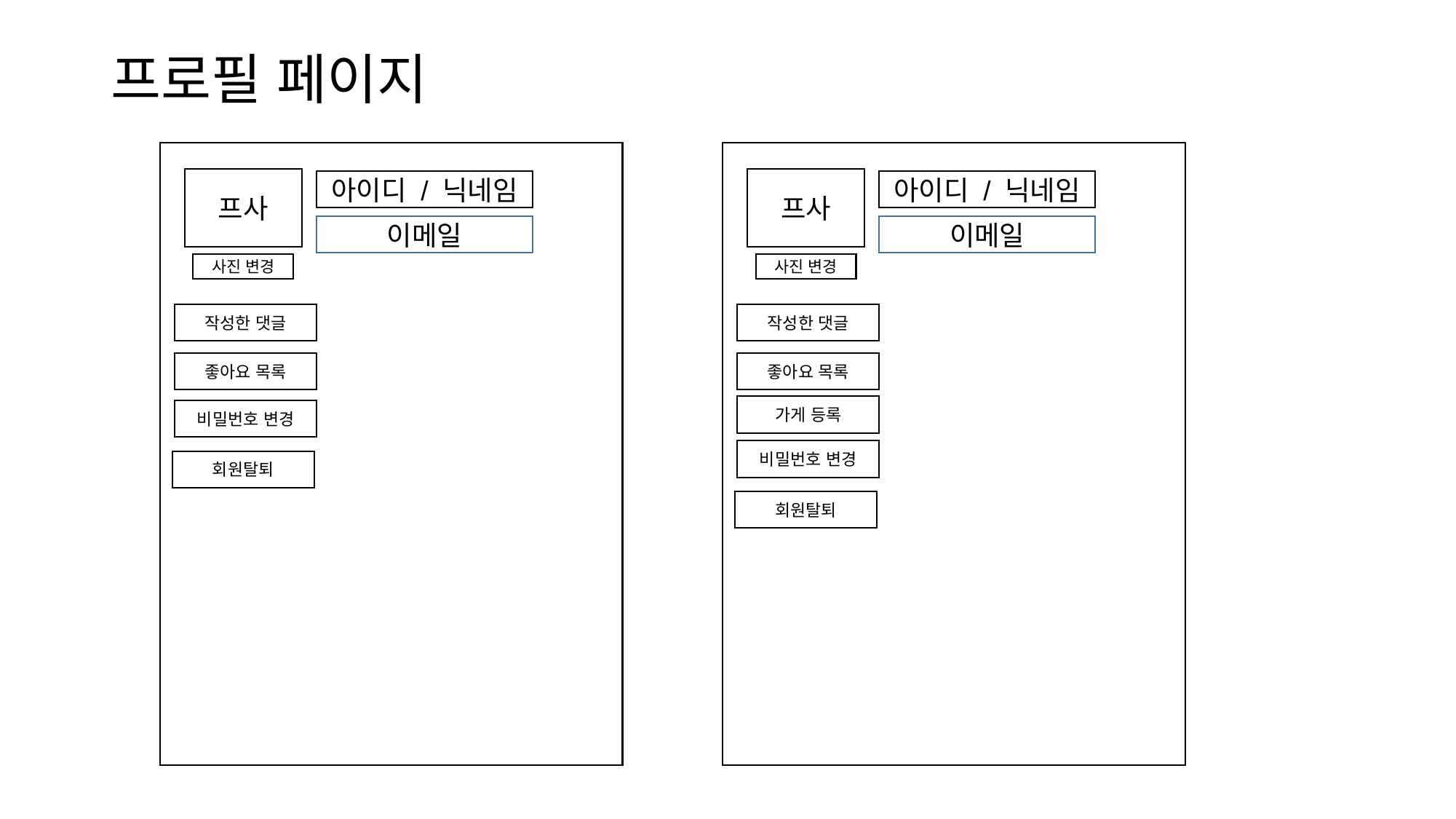

# 프로필 페이지

프사
아이디 / 닉네임
이메일
사진 변경
작성한 댓글
좋아요 목록
비밀번호 변경
회원탈퇴

프사
아이디 / 닉네임
이메일
사진 변경
작성한 댓글
좋아요 목록
가게 등록
비밀번호 변경
회원탈퇴